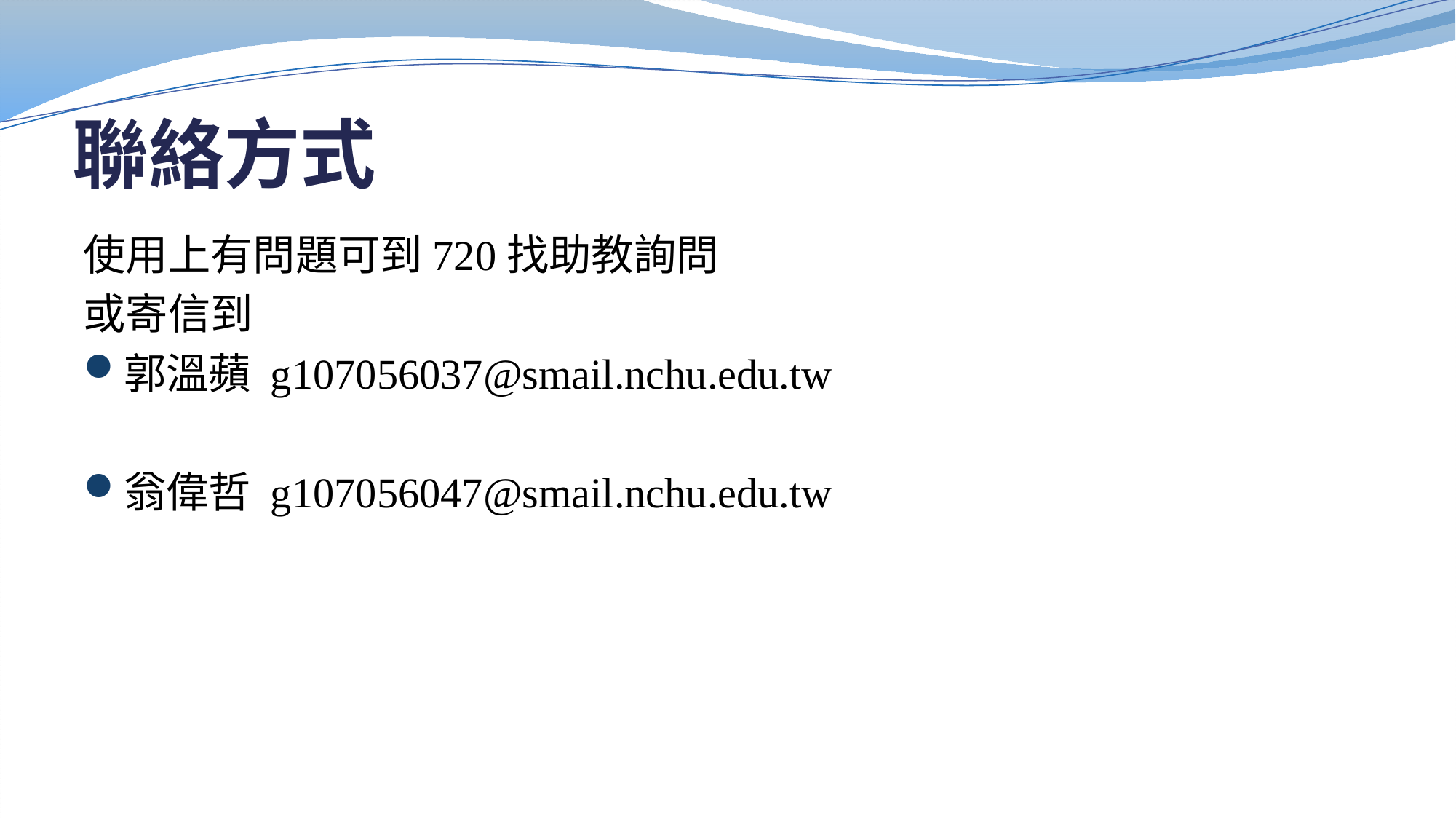

# 聯絡方式
使用上有問題可到720找助教詢問
或寄信到
郭溫蘋 g107056037@smail.nchu.edu.tw

翁偉哲 g107056047@smail.nchu.edu.tw